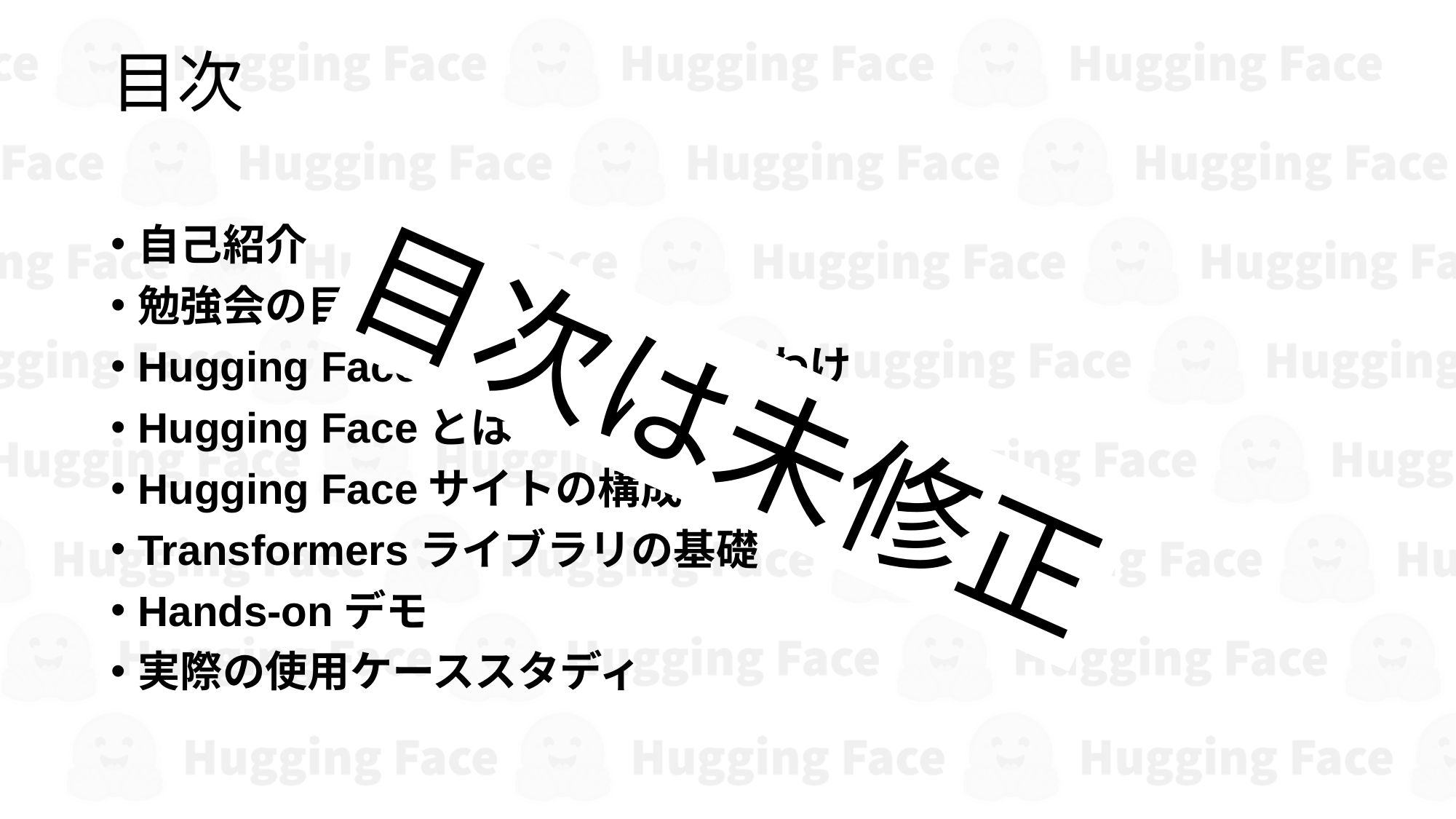

# 目次
自己紹介
勉強会の目的
Hugging Faceを使おうと思ったわけ
Hugging Faceとは
Hugging Faceサイトの構成と見方
Transformersライブラリの基礎
Hands-onデモ
実際の使用ケーススタディ

目次は未修正